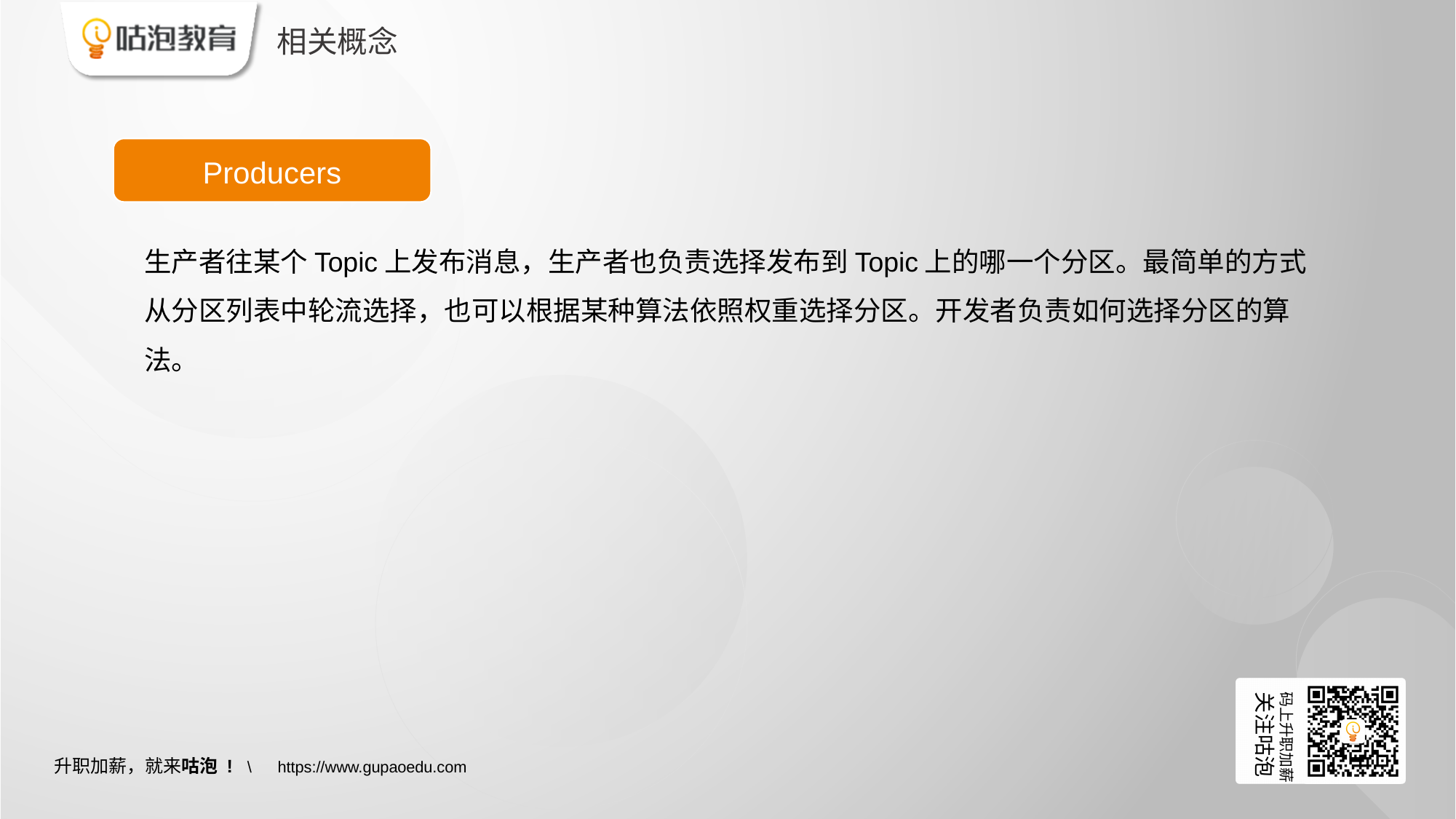

# 相关概念

Producers
生产者往某个Topic上发布消息，生产者也负责选择发布到Topic上的哪一个分区。最简单的方式从分区列表中轮流选择，也可以根据某种算法依照权重选择分区。开发者负责如何选择分区的算法。